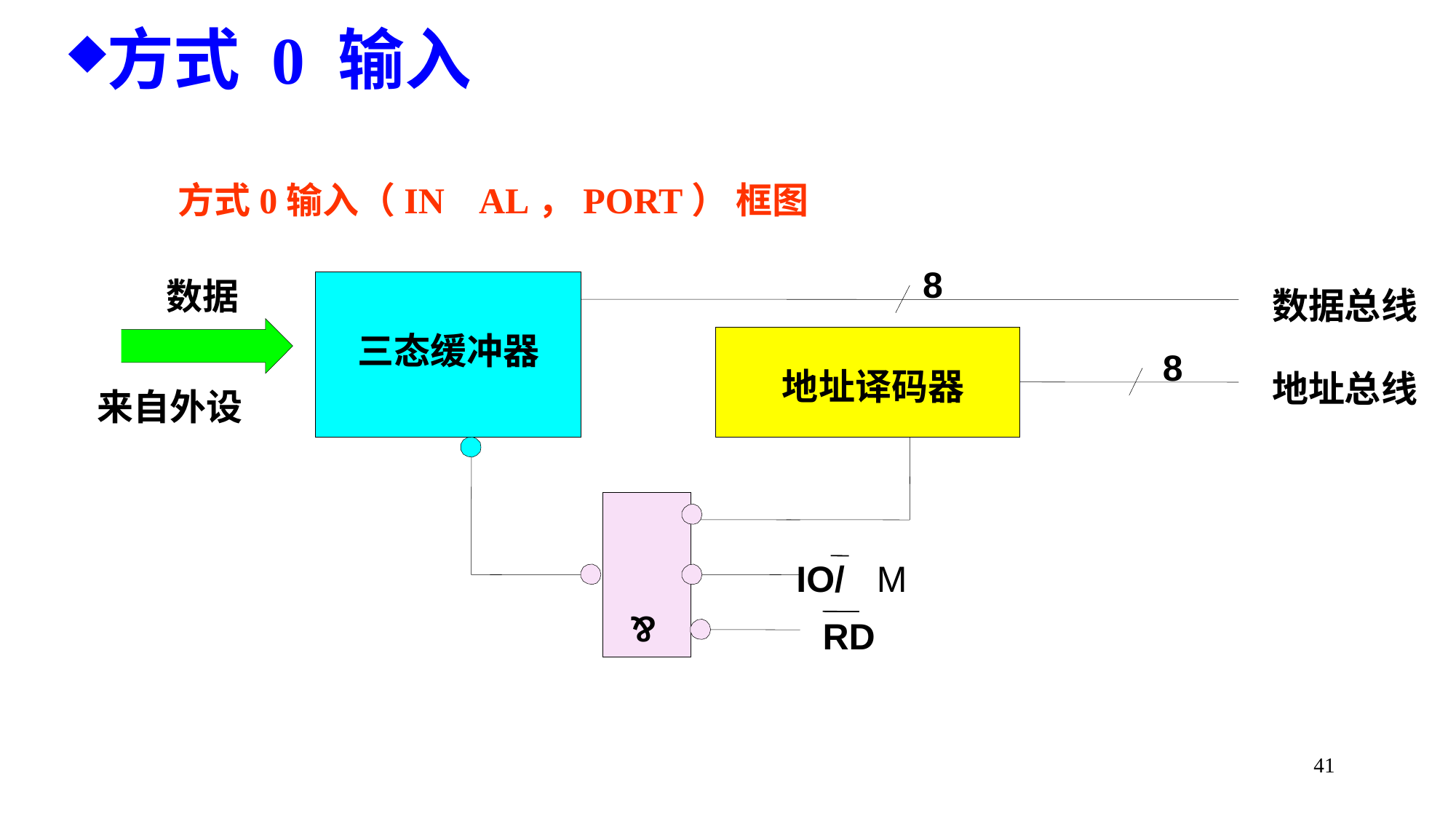

方式 0 输入

	方式0输入（IN    AL，PORT） 框图
8

数据
数据总线

三态缓冲器
8
地址译码器
地址总线

来自外设

IO/
M

&

RD

41